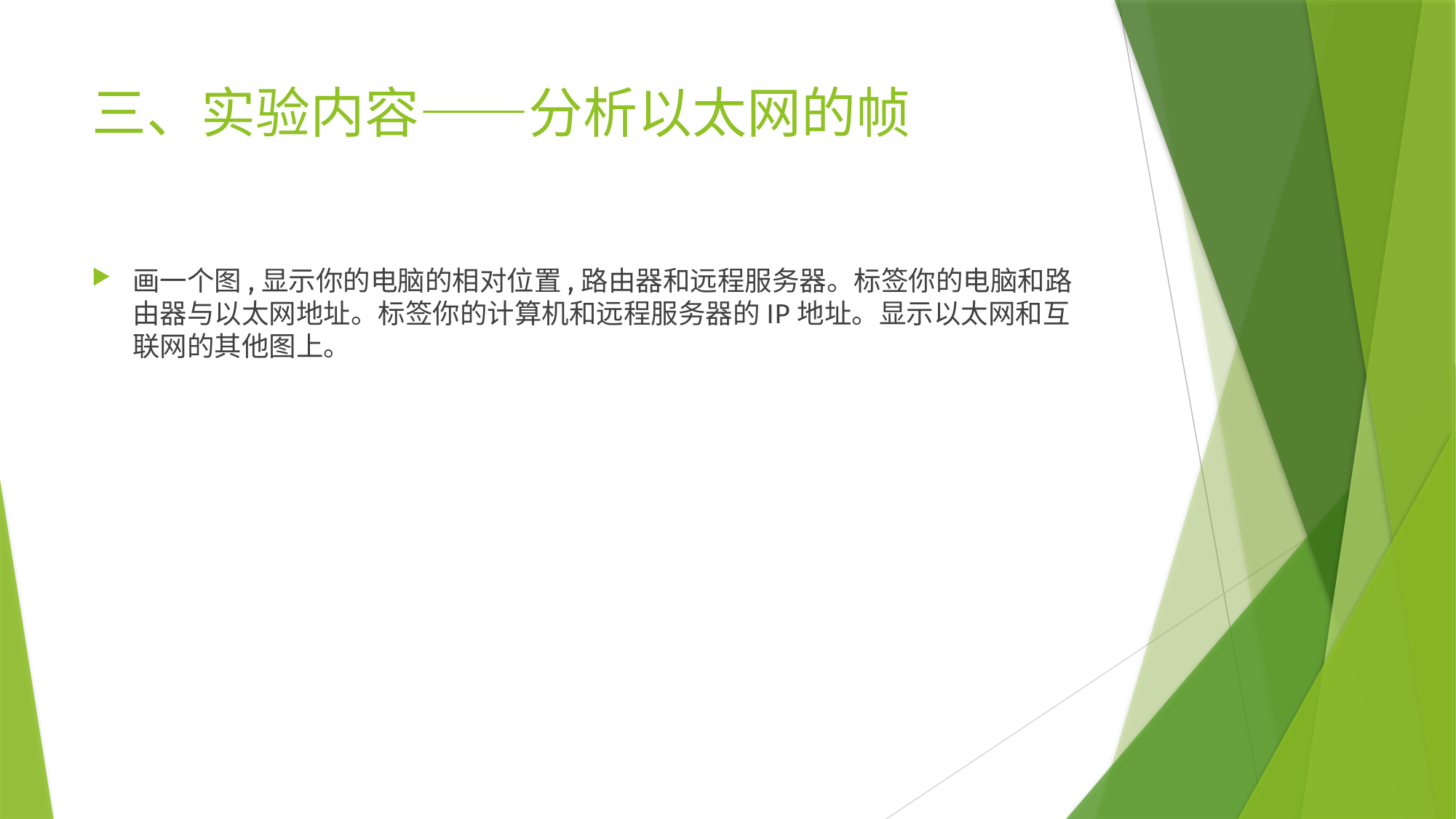

# 三、实验内容——分析以太网的帧
画一个图,显示你的电脑的相对位置,路由器和远程服务器。标签你的电脑和路由器与以太网地址。标签你的计算机和远程服务器的IP地址。显示以太网和互联网的其他图上。